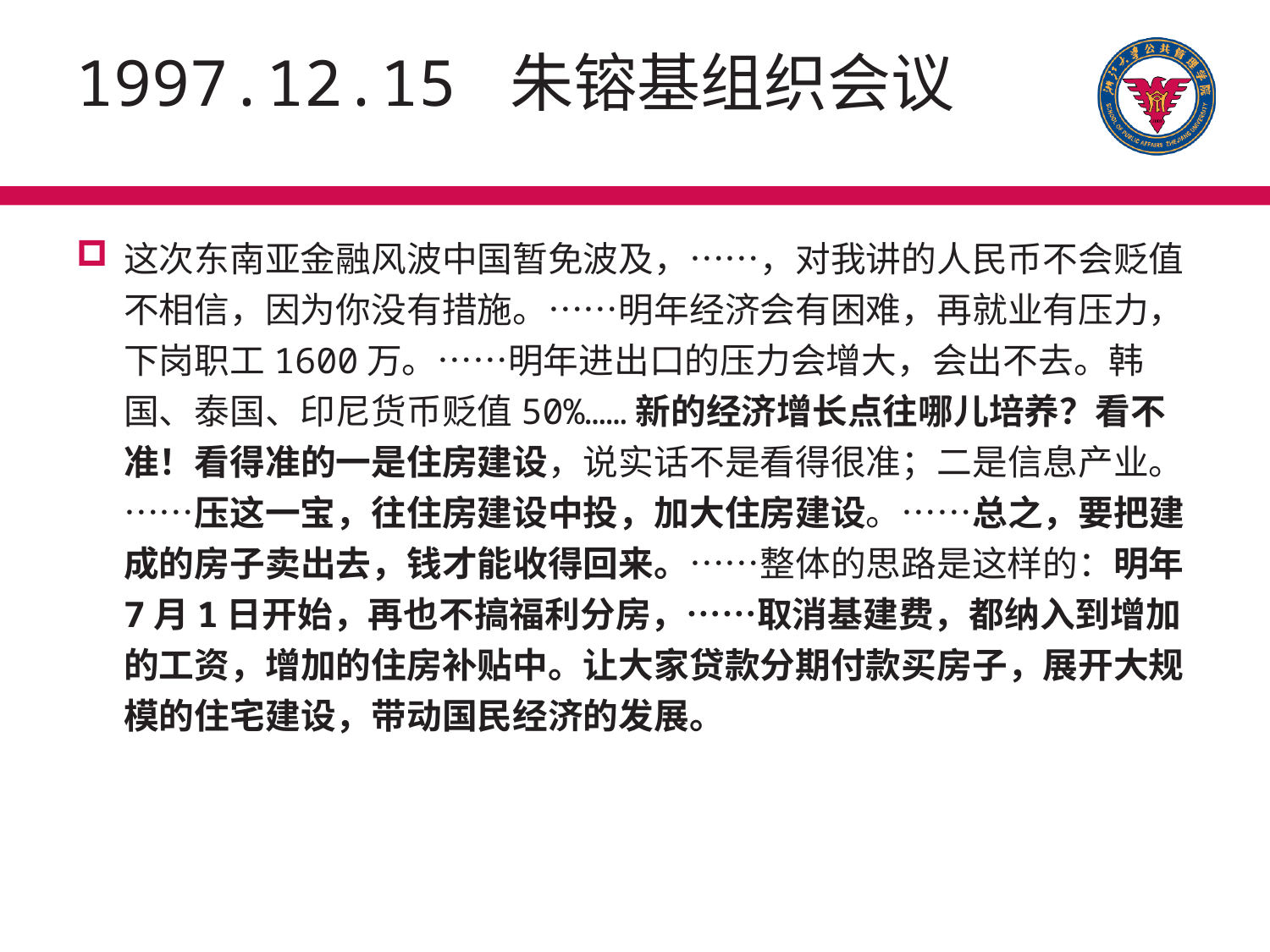

# 1997.12.15 朱镕基组织会议
这次东南亚金融风波中国暂免波及，……，对我讲的人民币不会贬值不相信，因为你没有措施。……明年经济会有困难，再就业有压力，下岗职工1600万。……明年进出口的压力会增大，会出不去。韩国、泰国、印尼货币贬值50%……新的经济增长点往哪儿培养？看不准！看得准的一是住房建设，说实话不是看得很准；二是信息产业。……压这一宝，往住房建设中投，加大住房建设。……总之，要把建成的房子卖出去，钱才能收得回来。……整体的思路是这样的：明年7月1日开始，再也不搞福利分房，……取消基建费，都纳入到增加的工资，增加的住房补贴中。让大家贷款分期付款买房子，展开大规模的住宅建设，带动国民经济的发展。